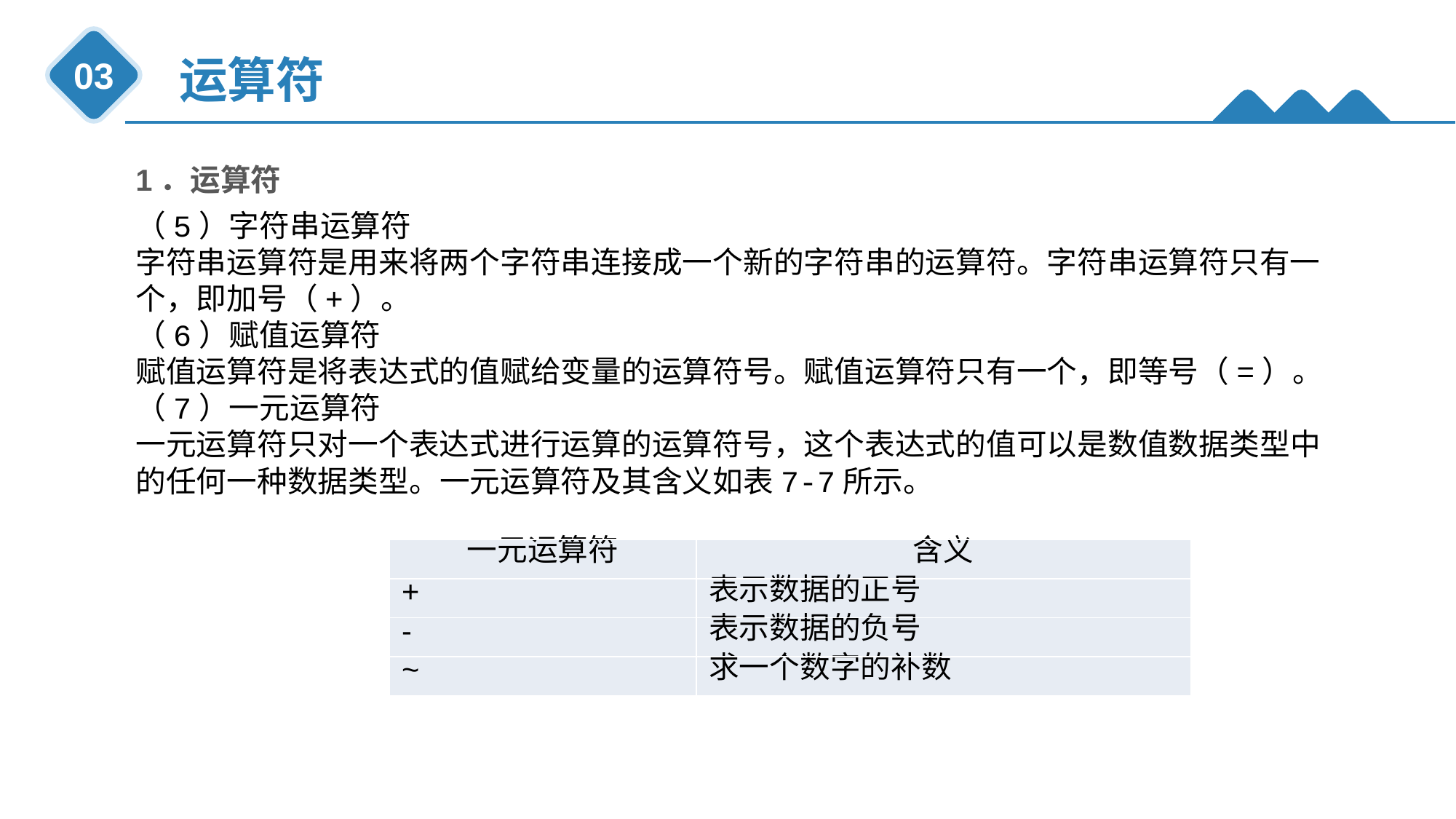

运算符
03

1．运算符
（5）字符串运算符
字符串运算符是用来将两个字符串连接成一个新的字符串的运算符。字符串运算符只有一个，即加号（+）。
（6）赋值运算符
赋值运算符是将表达式的值赋给变量的运算符号。赋值运算符只有一个，即等号（=）。
（7）一元运算符
一元运算符只对一个表达式进行运算的运算符号，这个表达式的值可以是数值数据类型中的任何一种数据类型。一元运算符及其含义如表7-7所示。
| 一元运算符 | 含义 |
| --- | --- |
| + | 表示数据的正号 |
| - | 表示数据的负号 |
| ~ | 求一个数字的补数 |